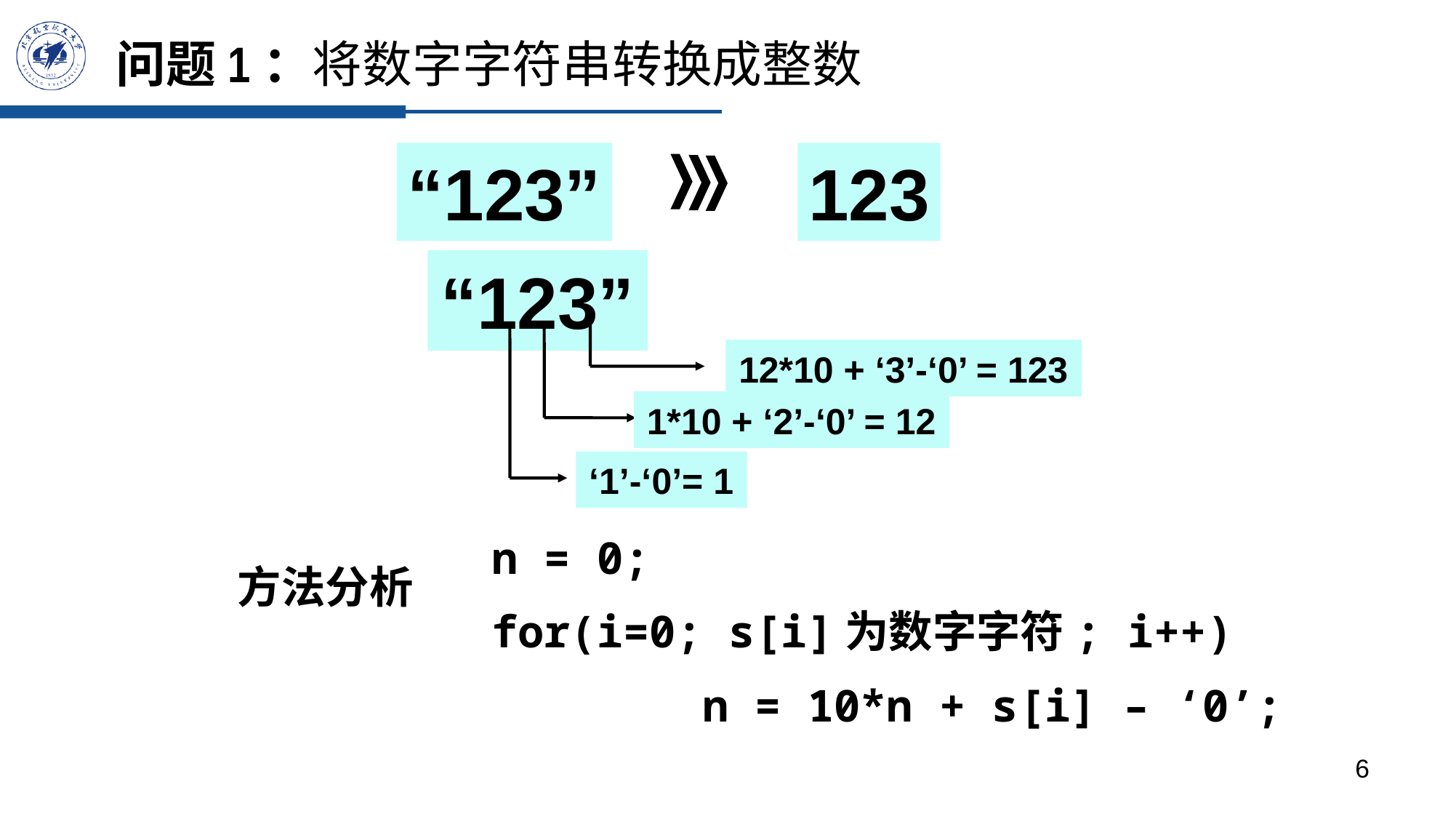

# 问题1：将数字字符串转换成整数
“123”
123

“123”

12*10 + ‘3’-‘0’ = 123
1*10 + ‘2’-‘0’ = 12
‘1’-‘0’= 1
n = 0;
for(i=0; s[i]为数字字符; i++)
        n = 10*n + s[i] – ‘0’;
方法分析
6